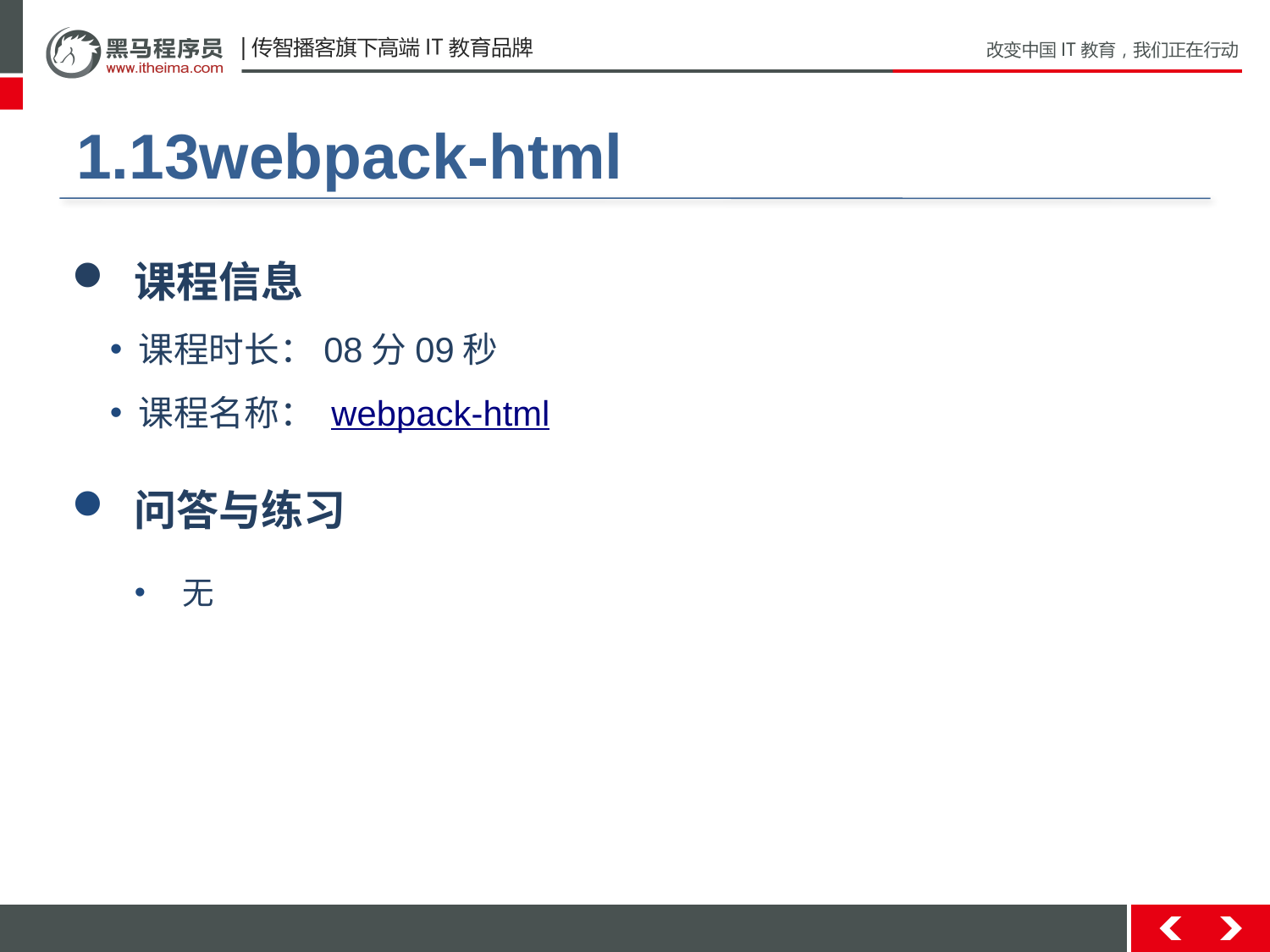

#
1.13webpack-html
 课程信息
 课程时长：08分09秒
 课程名称： webpack-html
 问答与练习
无